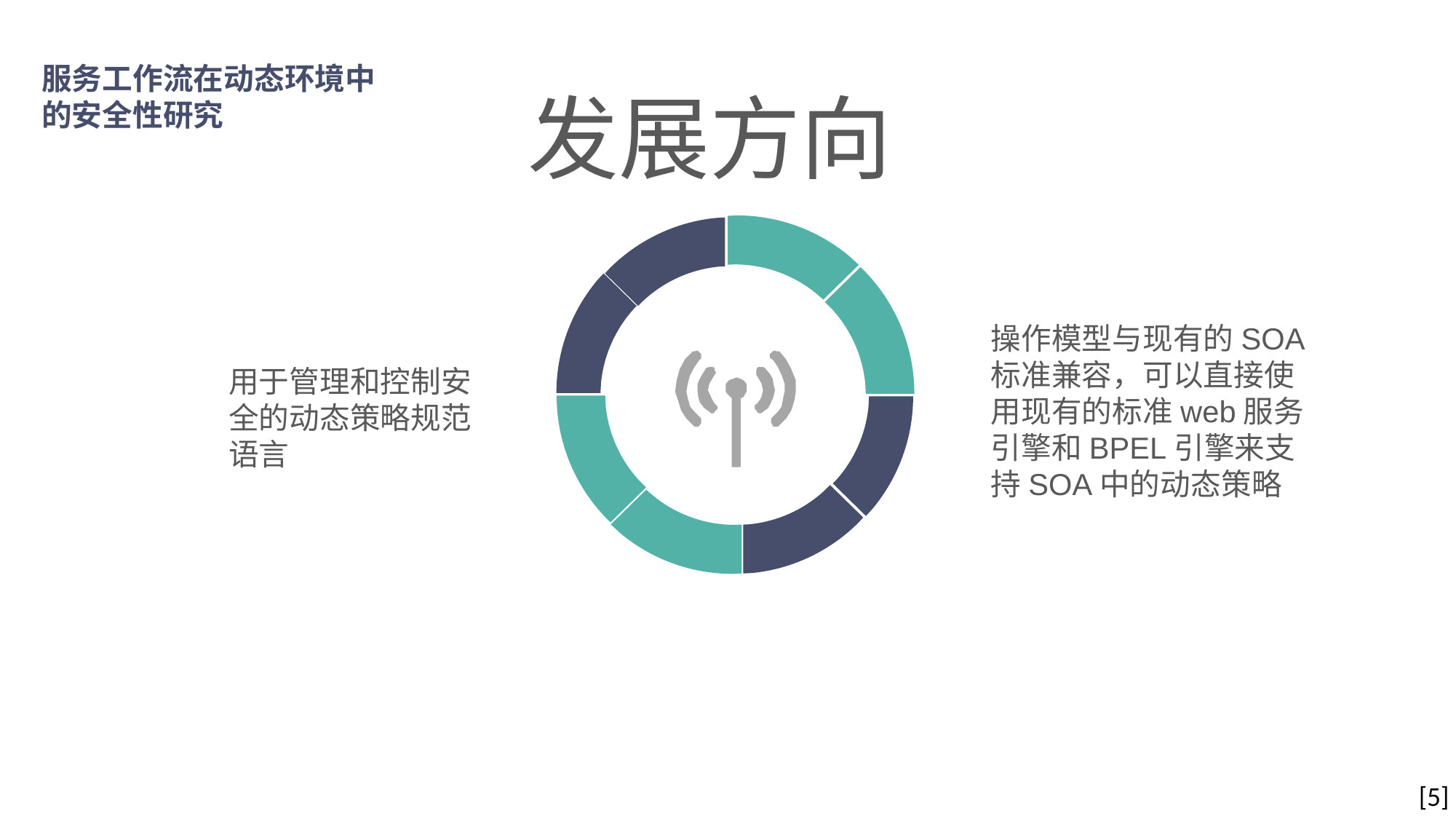

服务工作流在动态环境中的安全性研究
发展方向

操作模型与现有的SOA标准兼容，可以直接使用现有的标准web服务引擎和BPEL引擎来支持SOA中的动态策略

用于管理和控制安全的动态策略规范语言
[5]